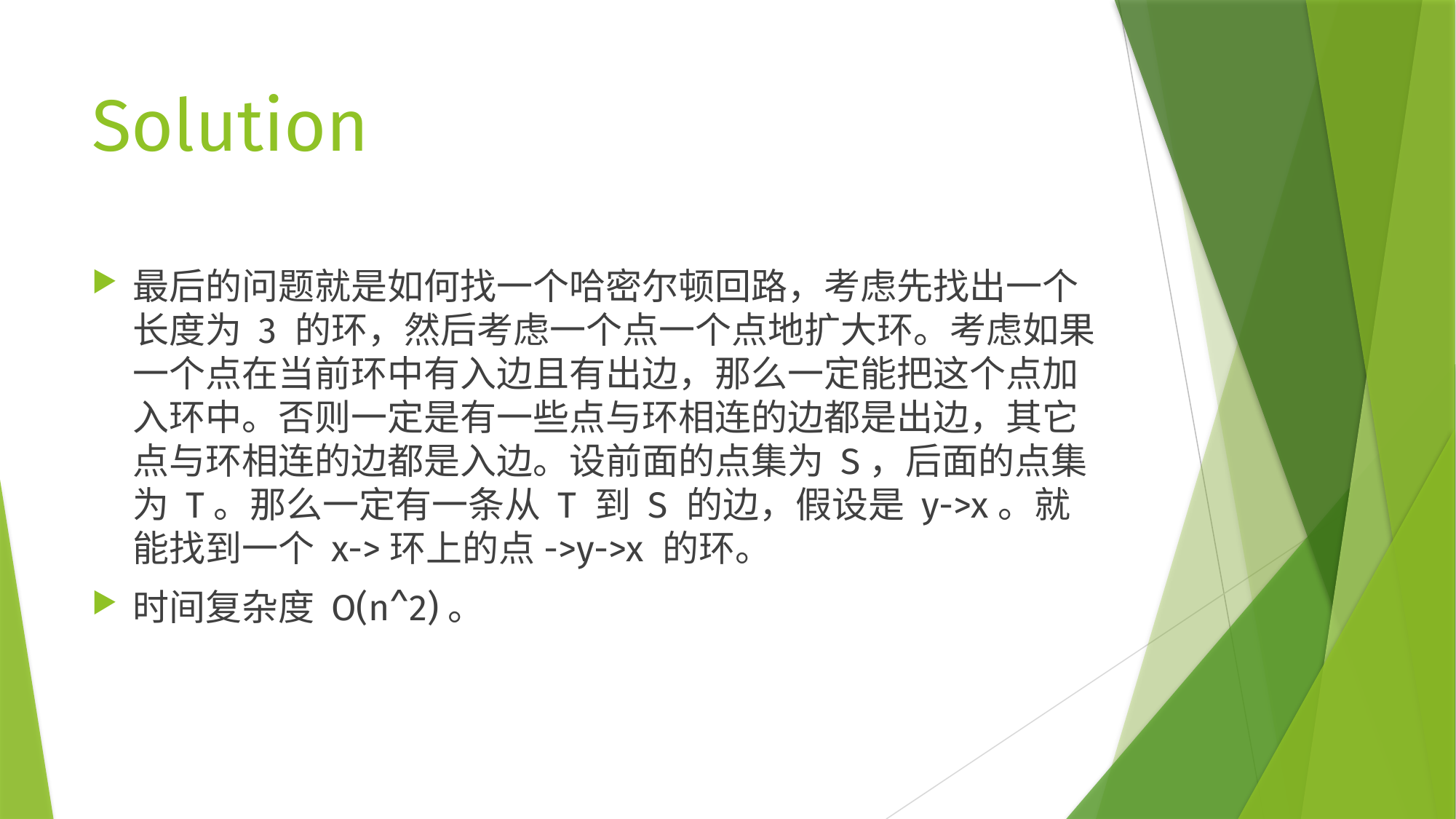

# Solution
最后的问题就是如何找一个哈密尔顿回路，考虑先找出一个长度为 3 的环，然后考虑一个点一个点地扩大环。考虑如果一个点在当前环中有入边且有出边，那么一定能把这个点加入环中。否则一定是有一些点与环相连的边都是出边，其它点与环相连的边都是入边。设前面的点集为 S，后面的点集为 T。那么一定有一条从 T 到 S 的边，假设是 y->x。就能找到一个 x->环上的点->y->x 的环。
时间复杂度 O(n^2)。